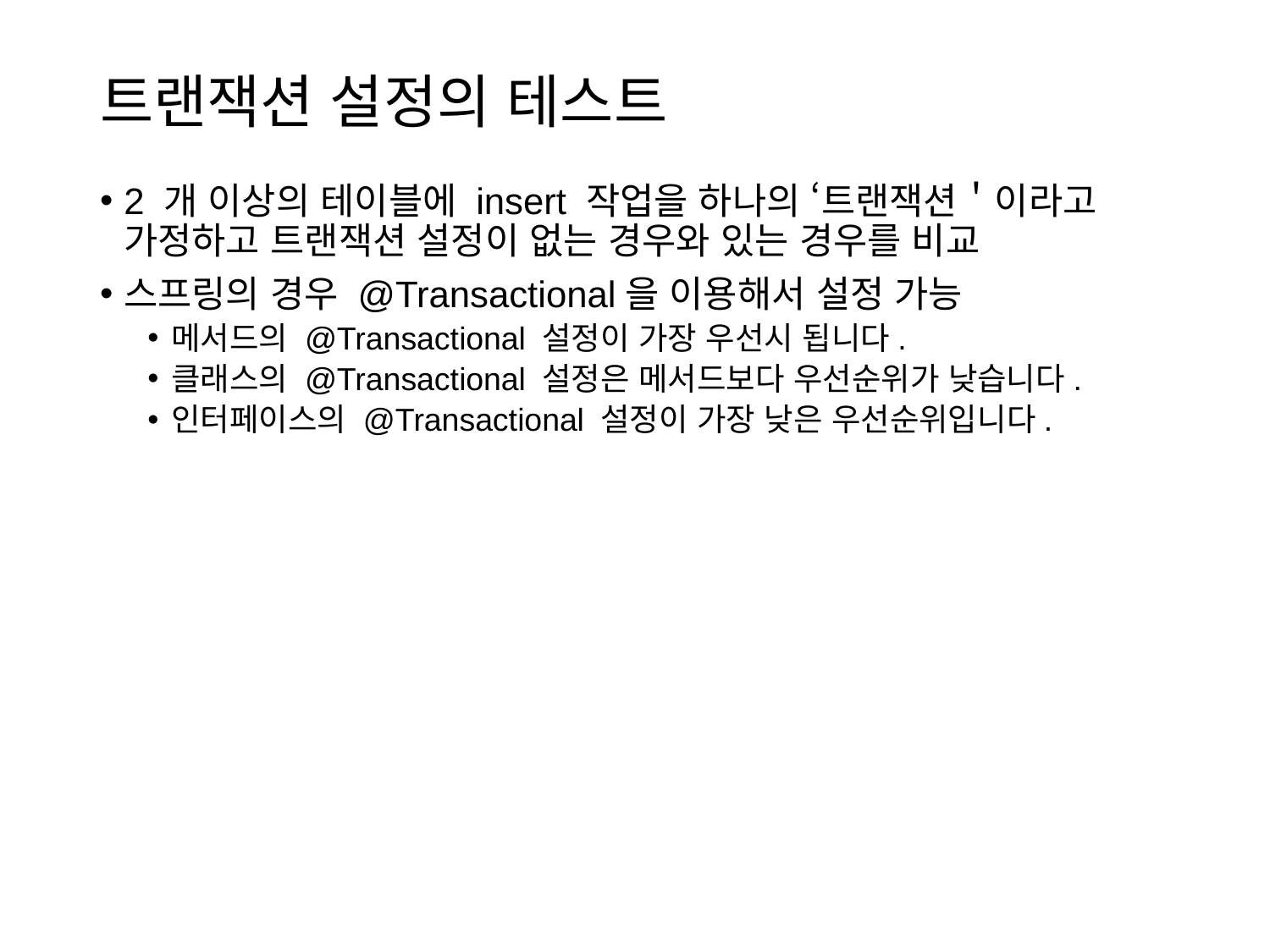

# 트랜잭션 설정의 테스트
2 개 이상의 테이블에 insert 작업을 하나의 ‘트랜잭션＇이라고 가정하고 트랜잭션 설정이 없는 경우와 있는 경우를 비교
스프링의 경우 @Transactional을 이용해서 설정 가능
메서드의 @Transactional 설정이 가장 우선시 됩니다.
클래스의 @Transactional 설정은 메서드보다 우선순위가 낮습니다.
인터페이스의 @Transactional 설정이 가장 낮은 우선순위입니다.